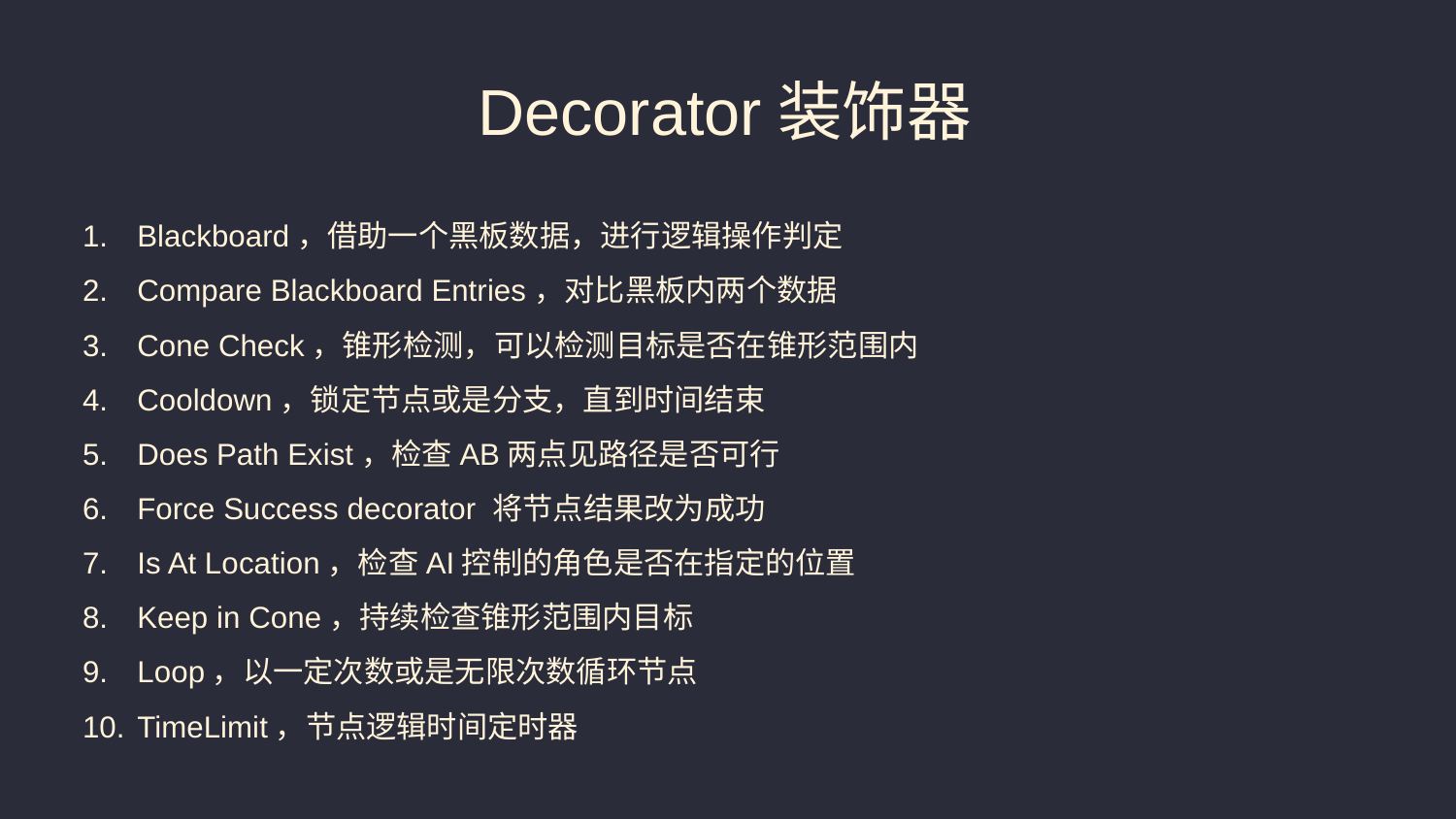

Decorator装饰器
Blackboard，借助一个黑板数据，进行逻辑操作判定
Compare Blackboard Entries，对比黑板内两个数据
Cone Check，锥形检测，可以检测目标是否在锥形范围内
Cooldown，锁定节点或是分支，直到时间结束
Does Path Exist，检查AB两点见路径是否可行
Force Success decorator 将节点结果改为成功
Is At Location，检查AI控制的角色是否在指定的位置
Keep in Cone，持续检查锥形范围内目标
Loop，以一定次数或是无限次数循环节点
TimeLimit，节点逻辑时间定时器